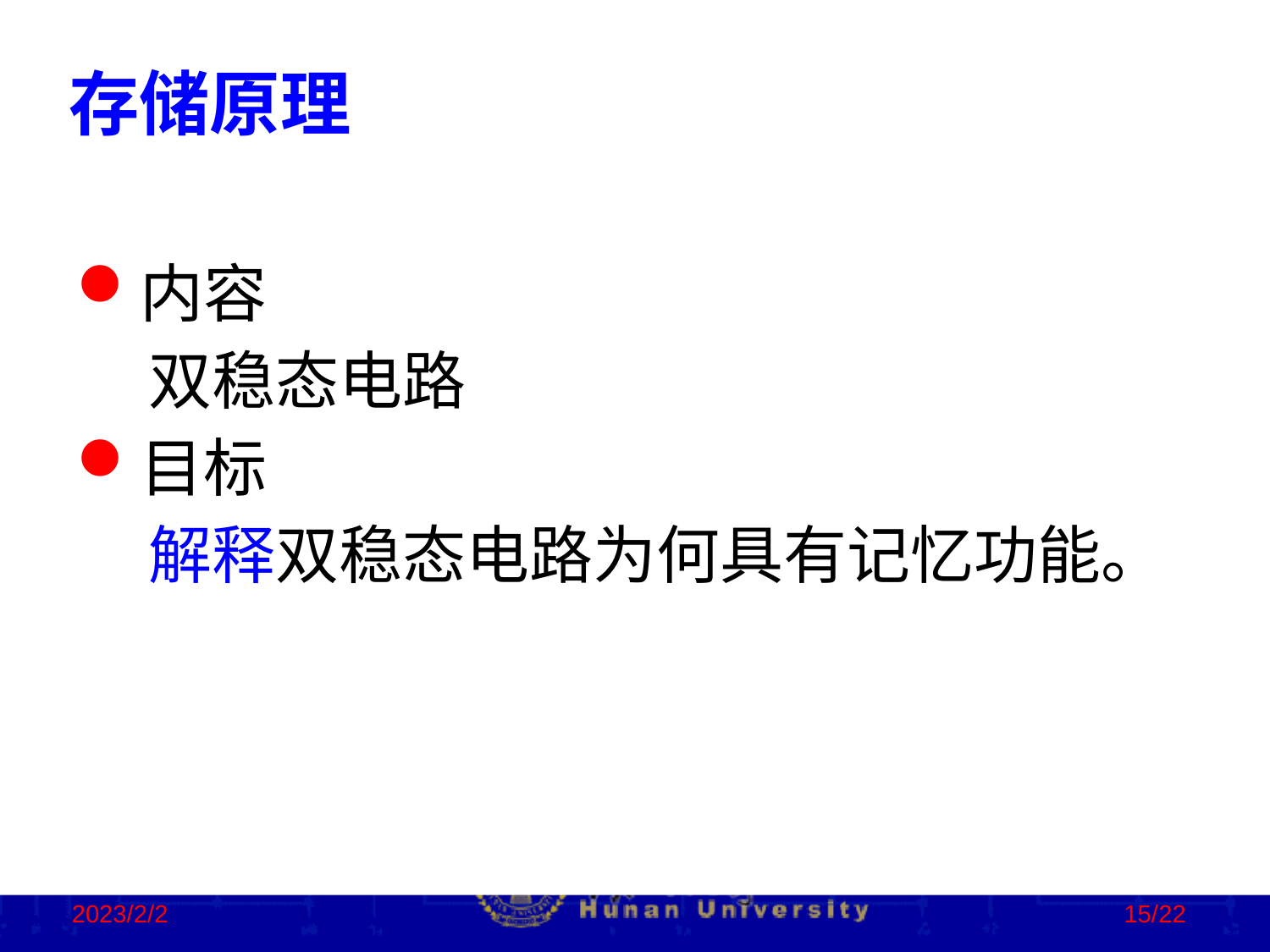

存储原理
内容
    双稳态电路
目标
    解释双稳态电路为何具有记忆功能。
2023/2/2
15/22